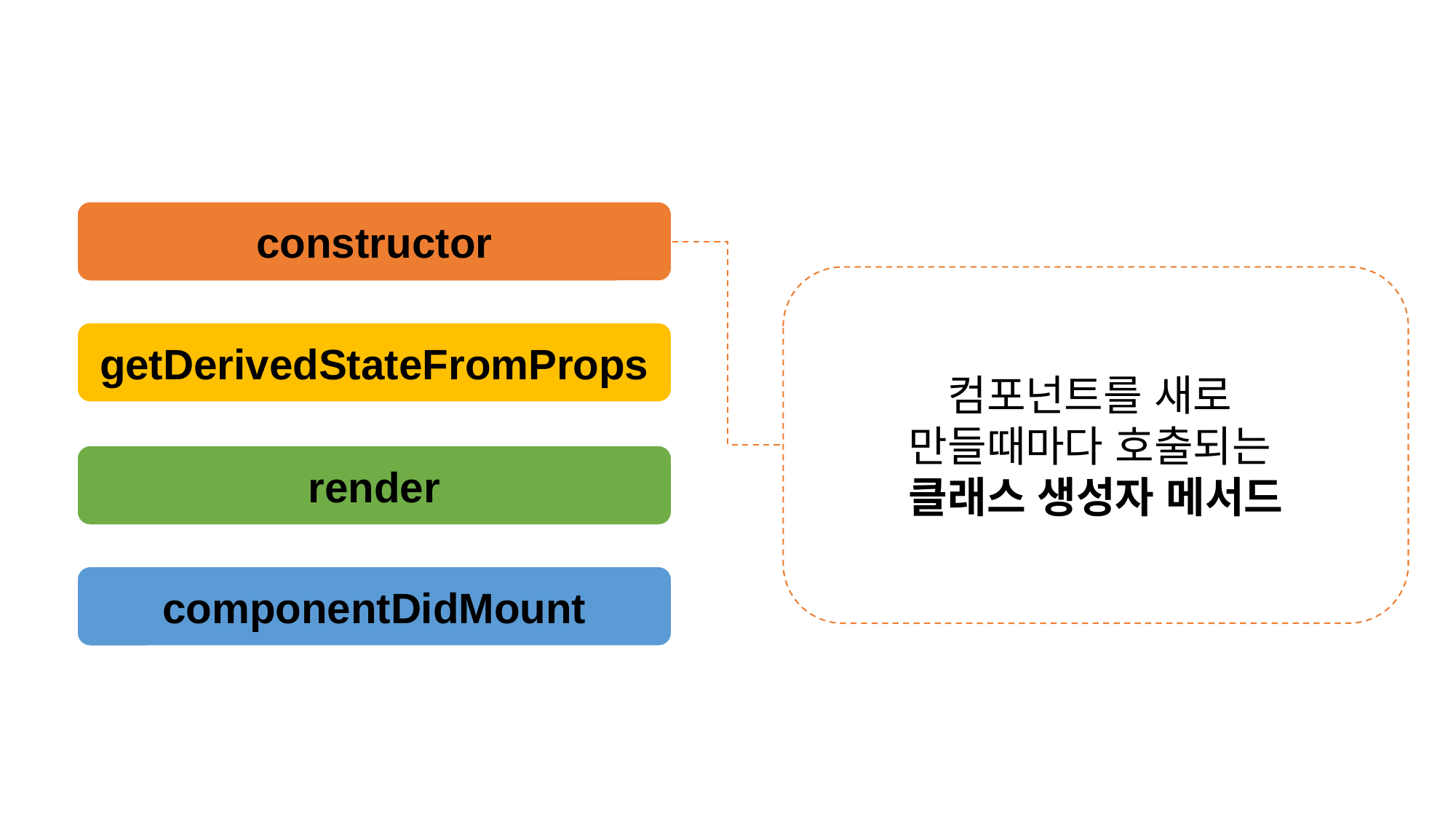

constructor
getDerivedStateFromProps
render
componentDidMount
컴포넌트를 새로
만들때마다 호출되는
클래스 생성자 메서드